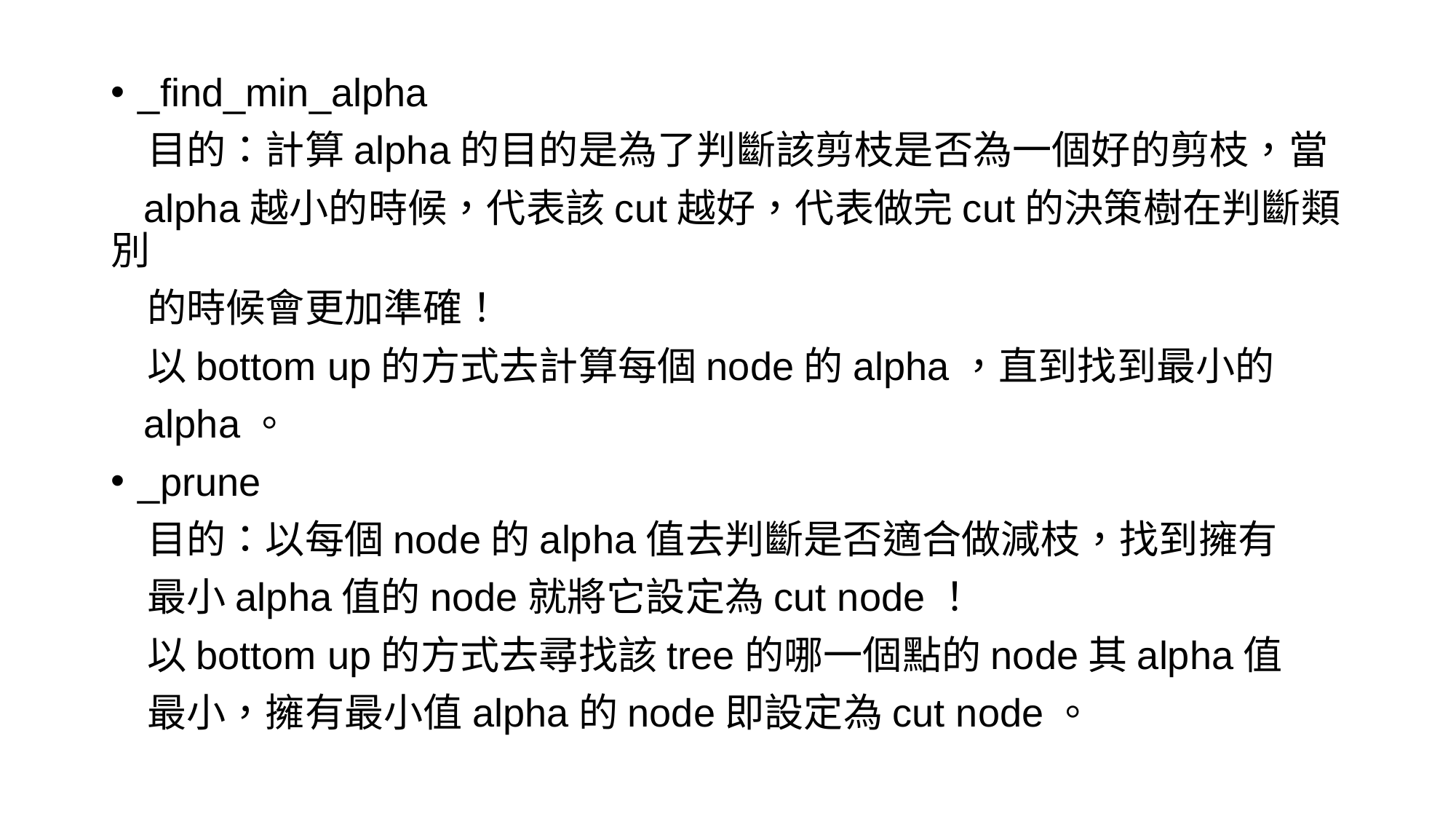

_find_min_alpha
   目的：計算alpha的目的是為了判斷該剪枝是否為一個好的剪枝，當
   alpha越小的時候，代表該cut越好，代表做完cut的決策樹在判斷類別
   的時候會更加準確！
   以bottom up的方式去計算每個node的alpha，直到找到最小的
   alpha。
_prune
   目的：以每個node的alpha值去判斷是否適合做減枝，找到擁有
   最小alpha值的node就將它設定為cut node！
   以bottom up的方式去尋找該tree的哪一個點的node其alpha值
   最小，擁有最小值alpha的node即設定為cut node。